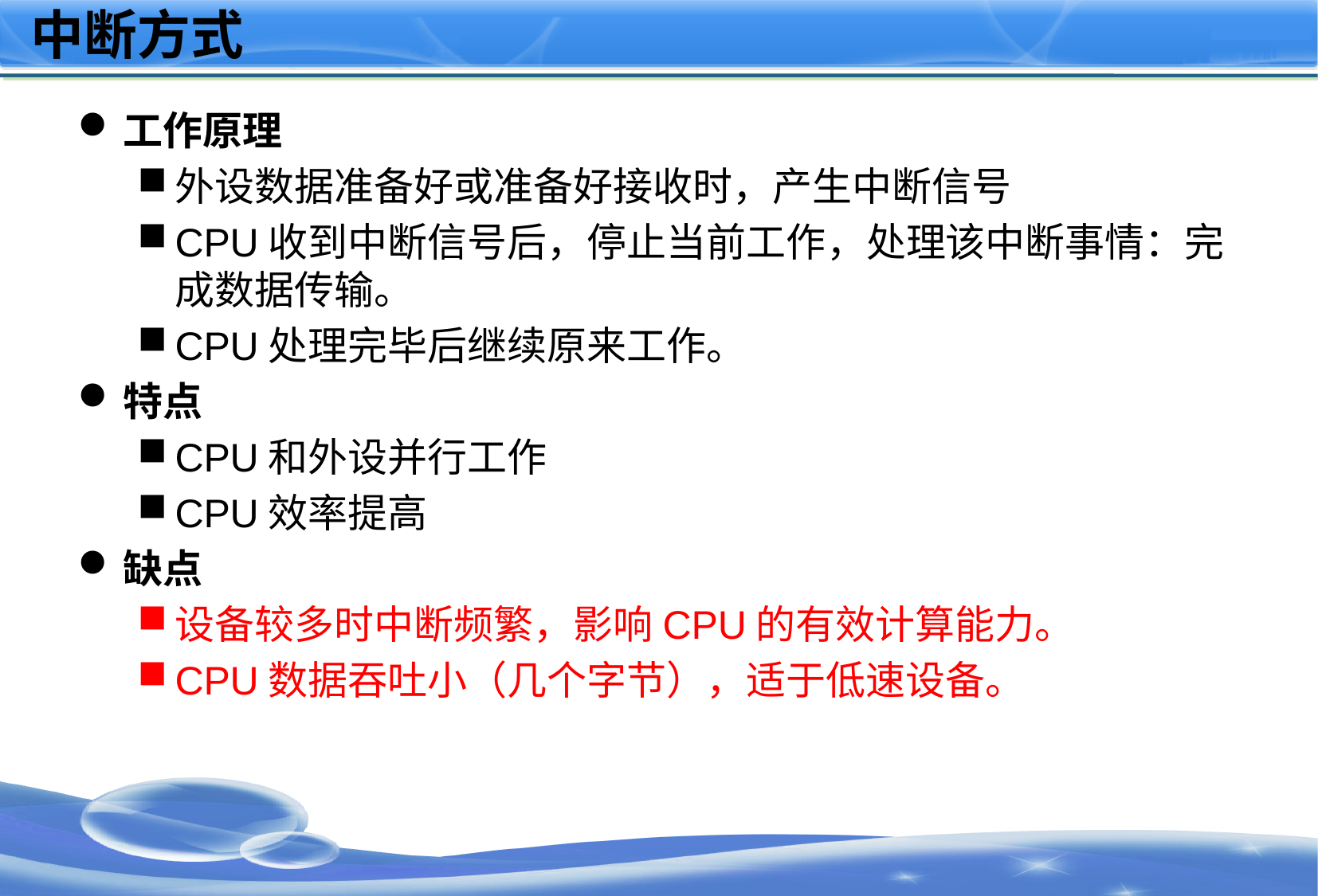

# 中断方式
工作原理
外设数据准备好或准备好接收时，产生中断信号
CPU收到中断信号后，停止当前工作，处理该中断事情：完成数据传输。
CPU处理完毕后继续原来工作。
特点
CPU和外设并行工作
CPU效率提高
缺点
设备较多时中断频繁，影响CPU的有效计算能力。
CPU数据吞吐小（几个字节），适于低速设备。